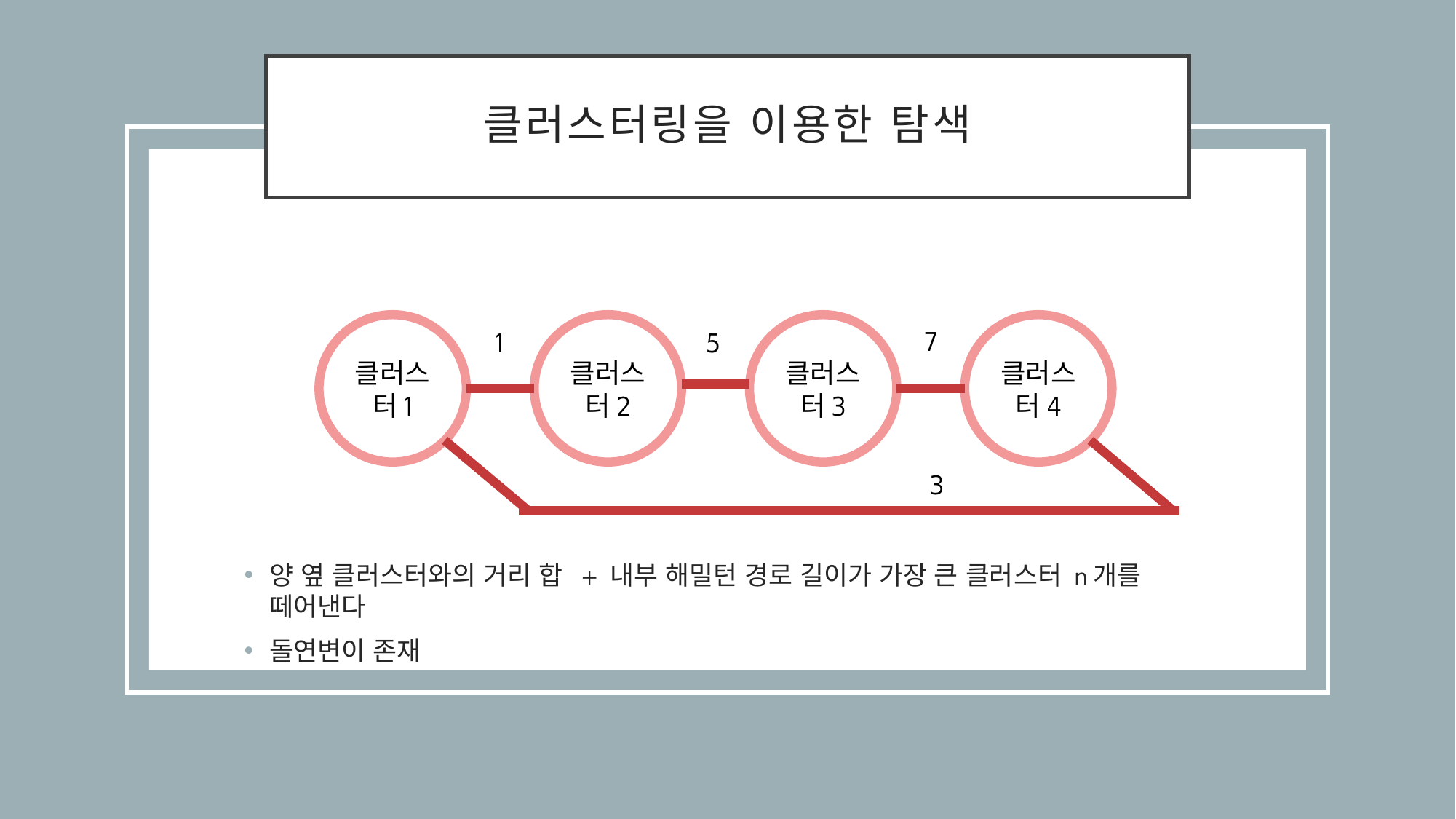

# 클러스터링을 이용한 탐색

클러스터1
클러스터2
클러스터3
클러스터4
7
1
5

3
양 옆 클러스터와의 거리 합  + 내부 해밀턴 경로 길이가 가장 큰 클러스터 n개를 떼어낸다
돌연변이 존재